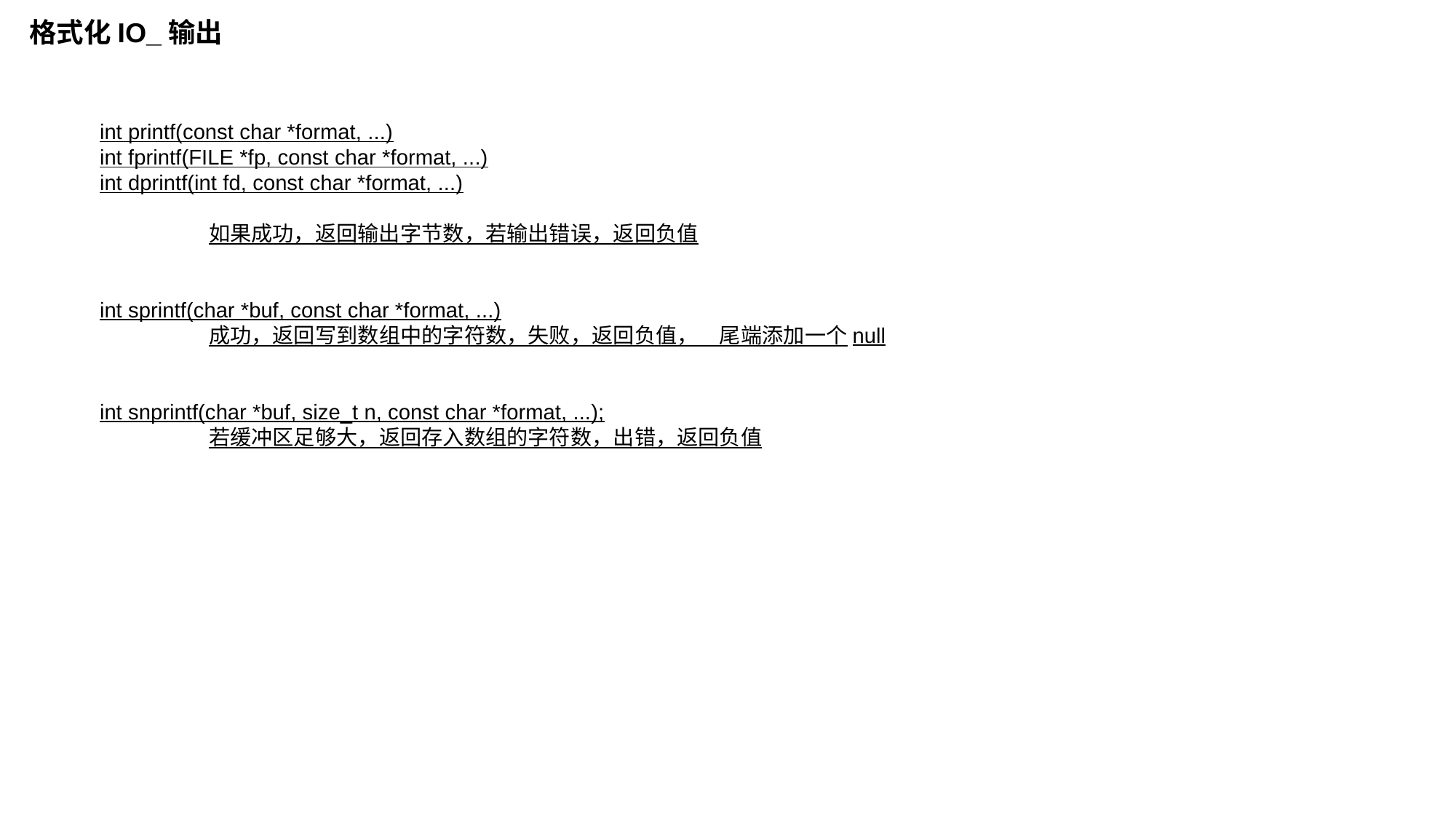

格式化IO_输出
int printf(const char *format, ...)
int fprintf(FILE *fp, const char *format, ...)
int dprintf(int fd, const char *format, ...)

	如果成功，返回输出字节数，若输出错误，返回负值

int sprintf(char *buf, const char *format, ...)
	成功，返回写到数组中的字符数，失败，返回负值，　尾端添加一个null

int snprintf(char *buf, size_t n, const char *format, ...);
	若缓冲区足够大，返回存入数组的字符数，出错，返回负值